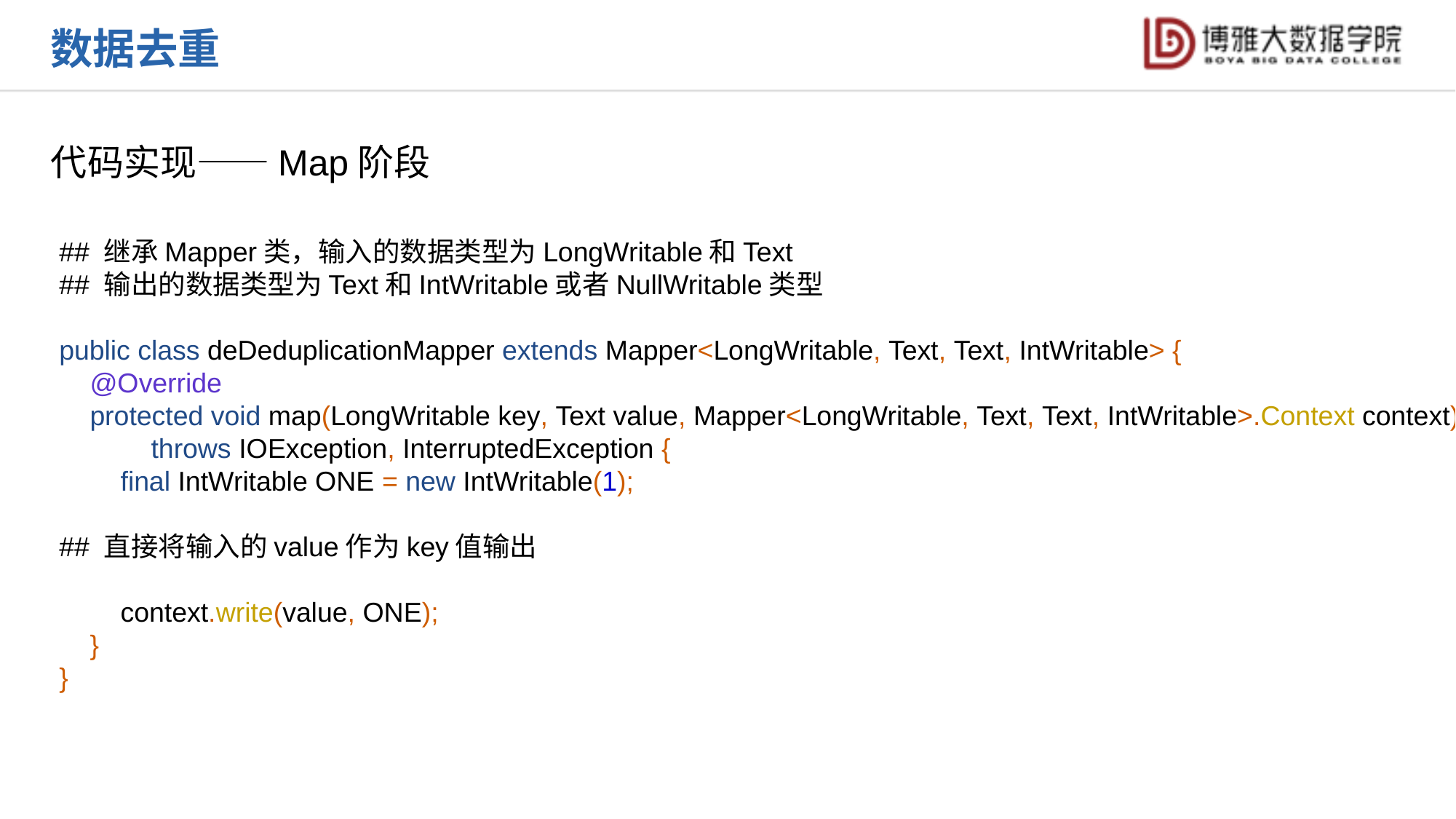

数据去重
代码实现——Map阶段

## 继承Mapper类，输入的数据类型为LongWritable和Text
## 输出的数据类型为Text和IntWritable或者NullWritable类型

public class deDeduplicationMapper extends Mapper<LongWritable, Text, Text, IntWritable> {
    @Override
    protected void map(LongWritable key, Text value, Mapper<LongWritable, Text, Text, IntWritable>.Context context)
            throws IOException, InterruptedException {
        final IntWritable ONE = new IntWritable(1);

## 直接将输入的value作为key值输出

        context.write(value, ONE);
    }
}